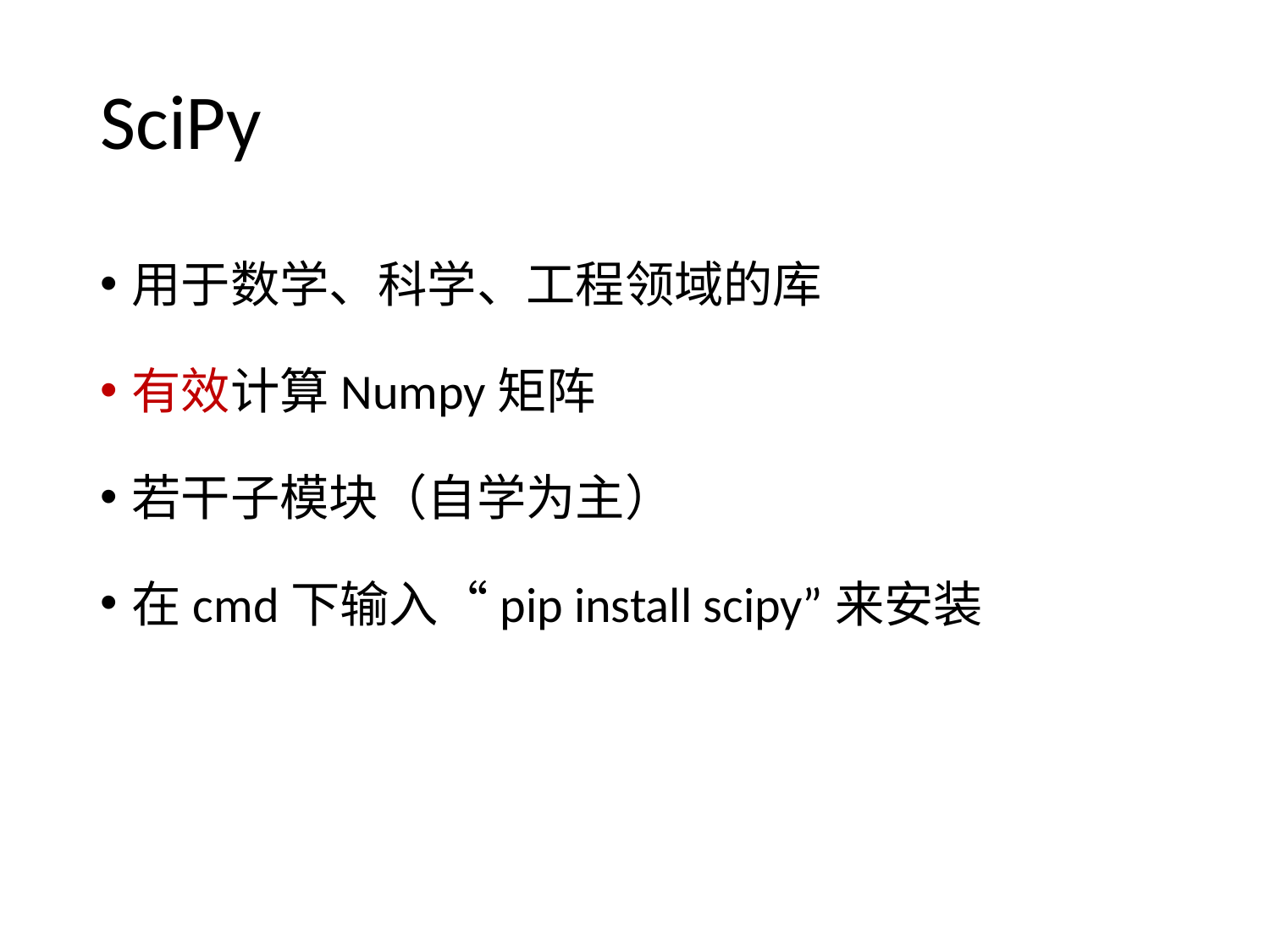

# SciPy
用于数学、科学、工程领域的库
有效计算Numpy矩阵
若干子模块（自学为主）
在cmd下输入“pip install scipy”来安装